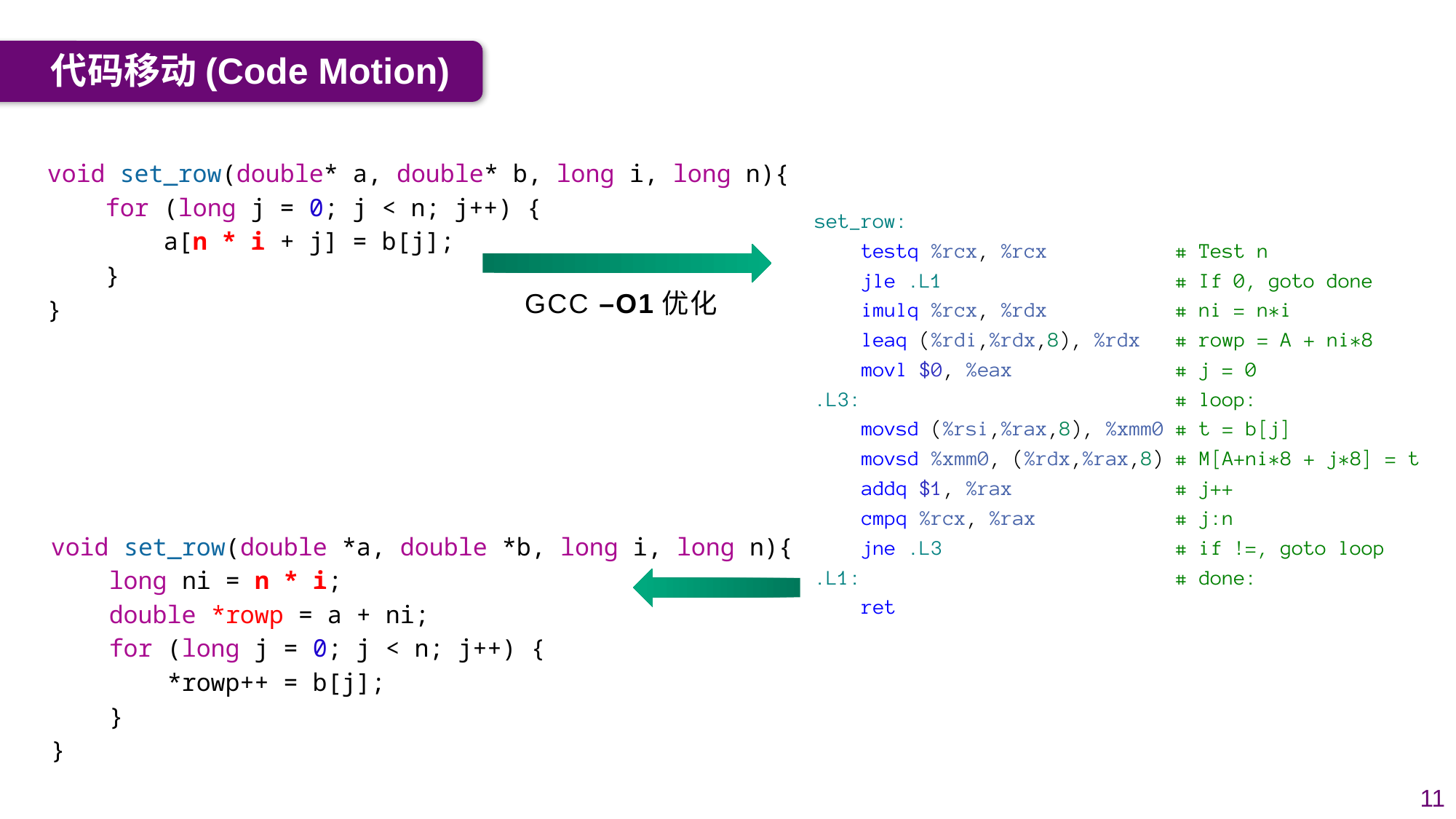

代码移动(Code Motion)

void set_row(double* a, double* b, long i, long n){
    for (long j = 0; j < n; j++) {
        a[n * i + j] = b[j];
    }
}
set_row:
    testq %rcx, %rcx           # Test n
    jle .L1                    # If 0, goto done
    imulq %rcx, %rdx           # ni = n*i
    leaq (%rdi,%rdx,8), %rdx   # rowp = A + ni*8
    movl $0, %eax              # j = 0
.L3:                           # loop:
    movsd (%rsi,%rax,8), %xmm0 # t = b[j]
    movsd %xmm0, (%rdx,%rax,8) # M[A+ni*8 + j*8] = t
    addq $1, %rax              # j++
    cmpq %rcx, %rax            # j:n
    jne .L3                    # if !=, goto loop
.L1:                           # done:
    ret

GCC –O1优化
void set_row(double *a, double *b, long i, long n){
    long ni = n * i;
    double *rowp = a + ni;
    for (long j = 0; j < n; j++) {
        *rowp++ = b[j];
    }
}

11